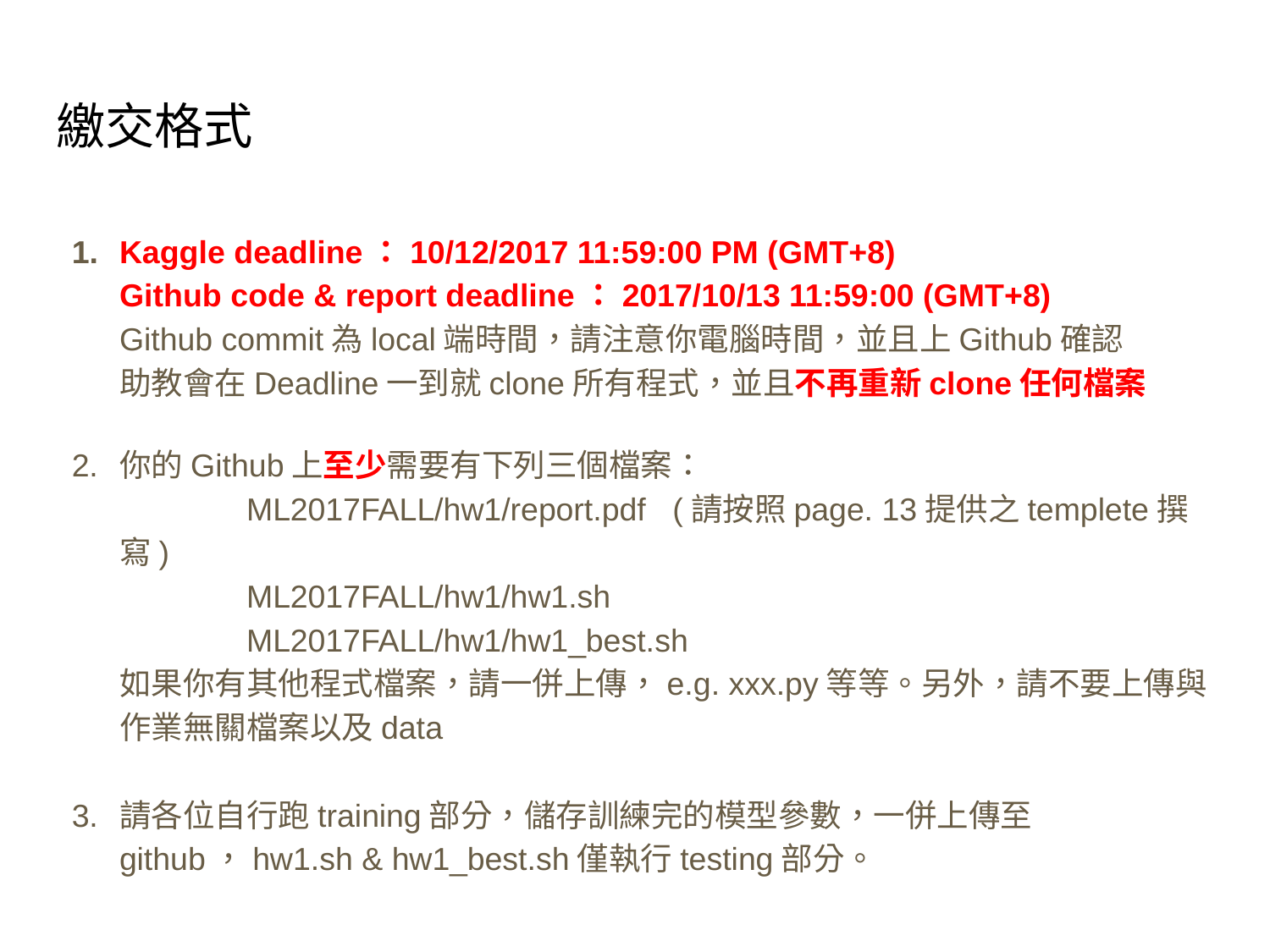

# 繳交格式
Kaggle deadline：10/12/2017 11:59:00 PM (GMT+8)
Github code & report deadline：2017/10/13 11:59:00 (GMT+8)
Github commit為local端時間，請注意你電腦時間，並且上Github確認
助教會在Deadline一到就clone所有程式，並且不再重新clone任何檔案
你的Github上至少需要有下列三個檔案：
	ML2017FALL/hw1/report.pdf   (請按照page. 13提供之templete撰寫)
	ML2017FALL/hw1/hw1.sh
	ML2017FALL/hw1/hw1_best.sh
如果你有其他程式檔案，請一併上傳，e.g. xxx.py等等。另外，請不要上傳與作業無關檔案以及data
請各位自行跑training部分，儲存訓練完的模型參數，一併上傳至github，hw1.sh & hw1_best.sh僅執行testing部分。